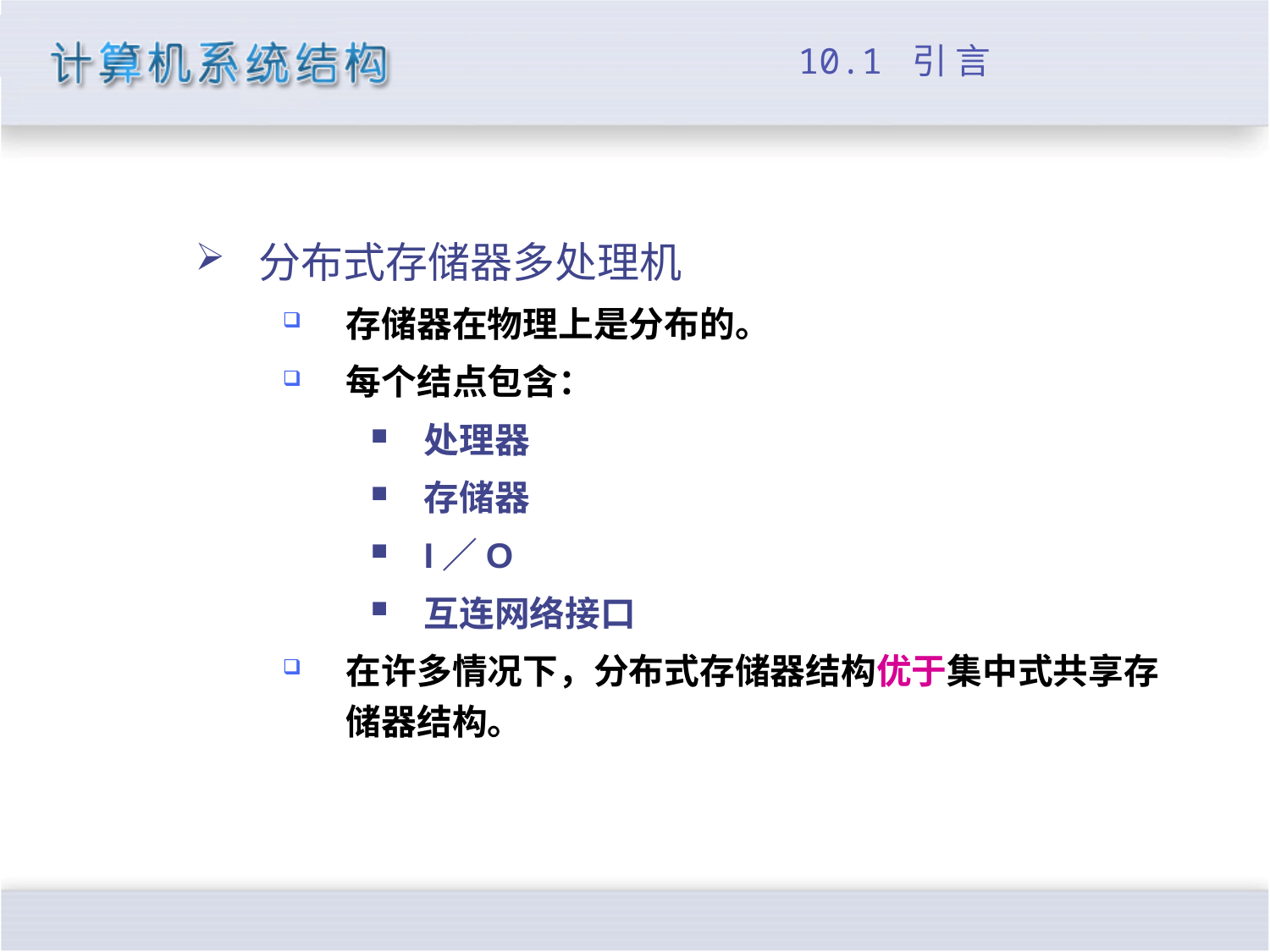

# 10.1 引 言
分布式存储器多处理机
存储器在物理上是分布的。
每个结点包含：
处理器
存储器
I／O
互连网络接口
在许多情况下，分布式存储器结构优于集中式共享存储器结构。